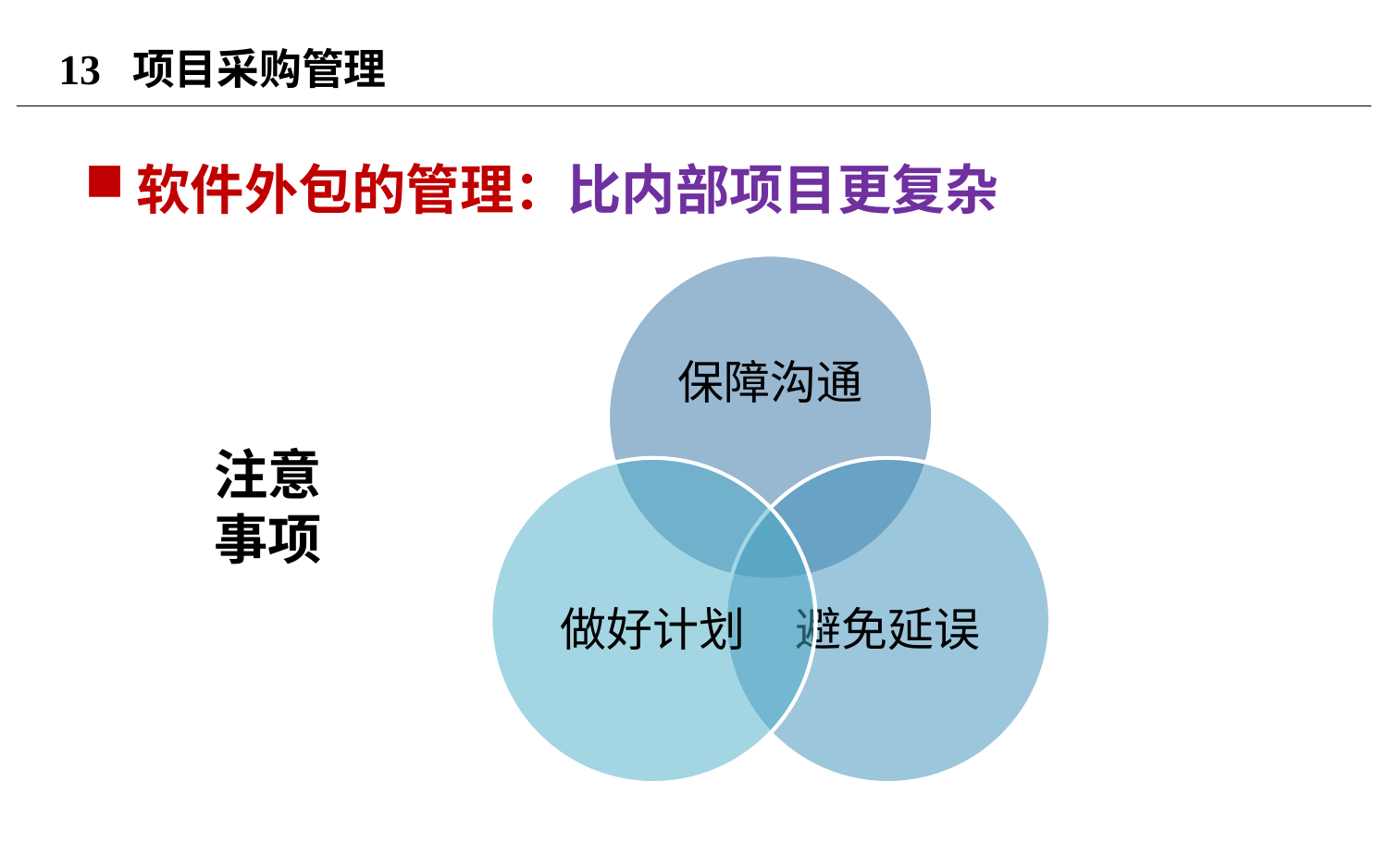

# 13  项目采购管理
软件外包的管理：比内部项目更复杂
保障沟通
避免延误
做好计划
注意
事项